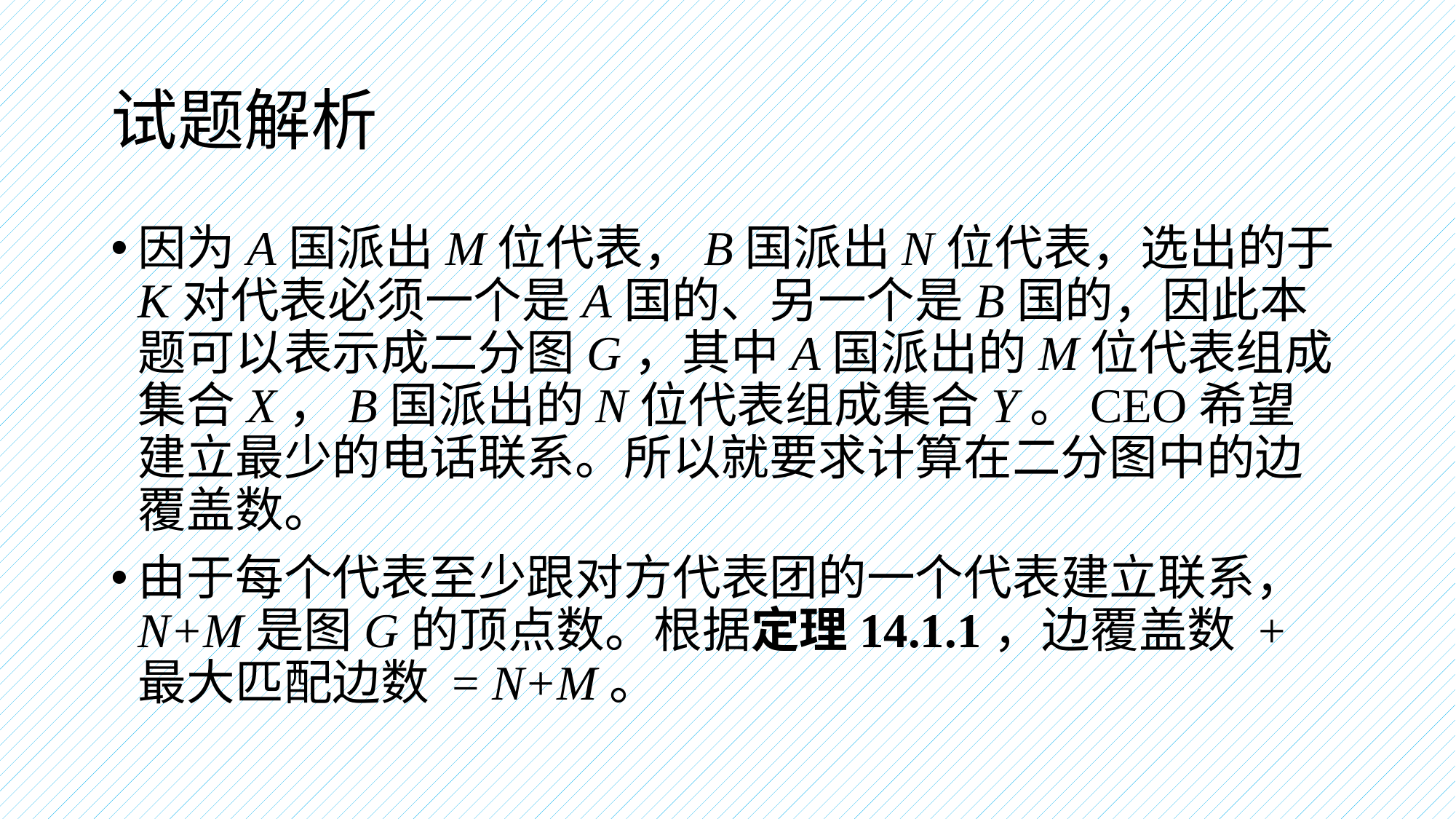

# 试题解析
因为A国派出M位代表，B国派出N位代表，选出的于K对代表必须一个是A国的、另一个是B国的，因此本题可以表示成二分图G，其中A国派出的M位代表组成集合X，B国派出的N位代表组成集合Y。CEO希望建立最少的电话联系。所以就要求计算在二分图中的边覆盖数。
由于每个代表至少跟对方代表团的一个代表建立联系，N+M是图G的顶点数。根据定理14.1.1，边覆盖数 + 最大匹配边数 = N+M。